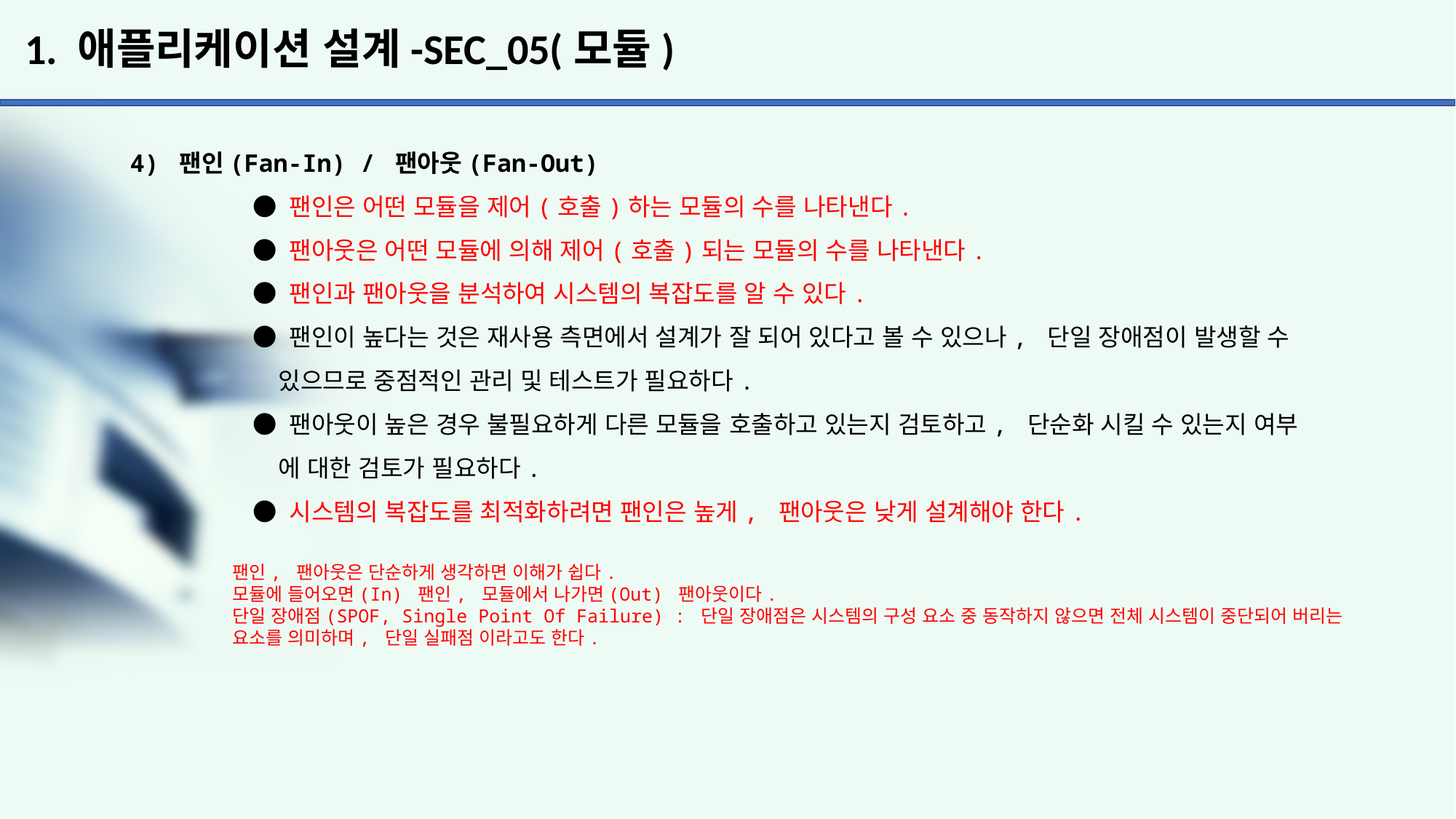

# 1. 애플리케이션 설계-SEC_05(모듈)
4) 팬인(Fan-In) / 팬아웃(Fan-Out)
	  ● 팬인은 어떤 모듈을 제어(호출)하는 모듈의 수를 나타낸다.
	  ● 팬아웃은 어떤 모듈에 의해 제어(호출)되는 모듈의 수를 나타낸다.
	  ● 팬인과 팬아웃을 분석하여 시스템의 복잡도를 알 수 있다.
	  ● 팬인이 높다는 것은 재사용 측면에서 설계가 잘 되어 있다고 볼 수 있으나, 단일 장애점이 발생할 수
	     있으므로 중점적인 관리 및 테스트가 필요하다.
	  ● 팬아웃이 높은 경우 불필요하게 다른 모듈을 호출하고 있는지 검토하고, 단순화 시킬 수 있는지 여부
	     에 대한 검토가 필요하다.
	  ● 시스템의 복잡도를 최적화하려면 팬인은 높게, 팬아웃은 낮게 설계해야 한다.
팬인, 팬아웃은 단순하게 생각하면 이해가 쉽다.
모듈에 들어오면(In) 팬인, 모듈에서 나가면(Out) 팬아웃이다.
단일 장애점(SPOF, Single Point Of Failure) : 단일 장애점은 시스템의 구성 요소 중 동작하지 않으면 전체 시스템이 중단되어 버리는 요소를 의미하며, 단일 실패점 이라고도 한다.